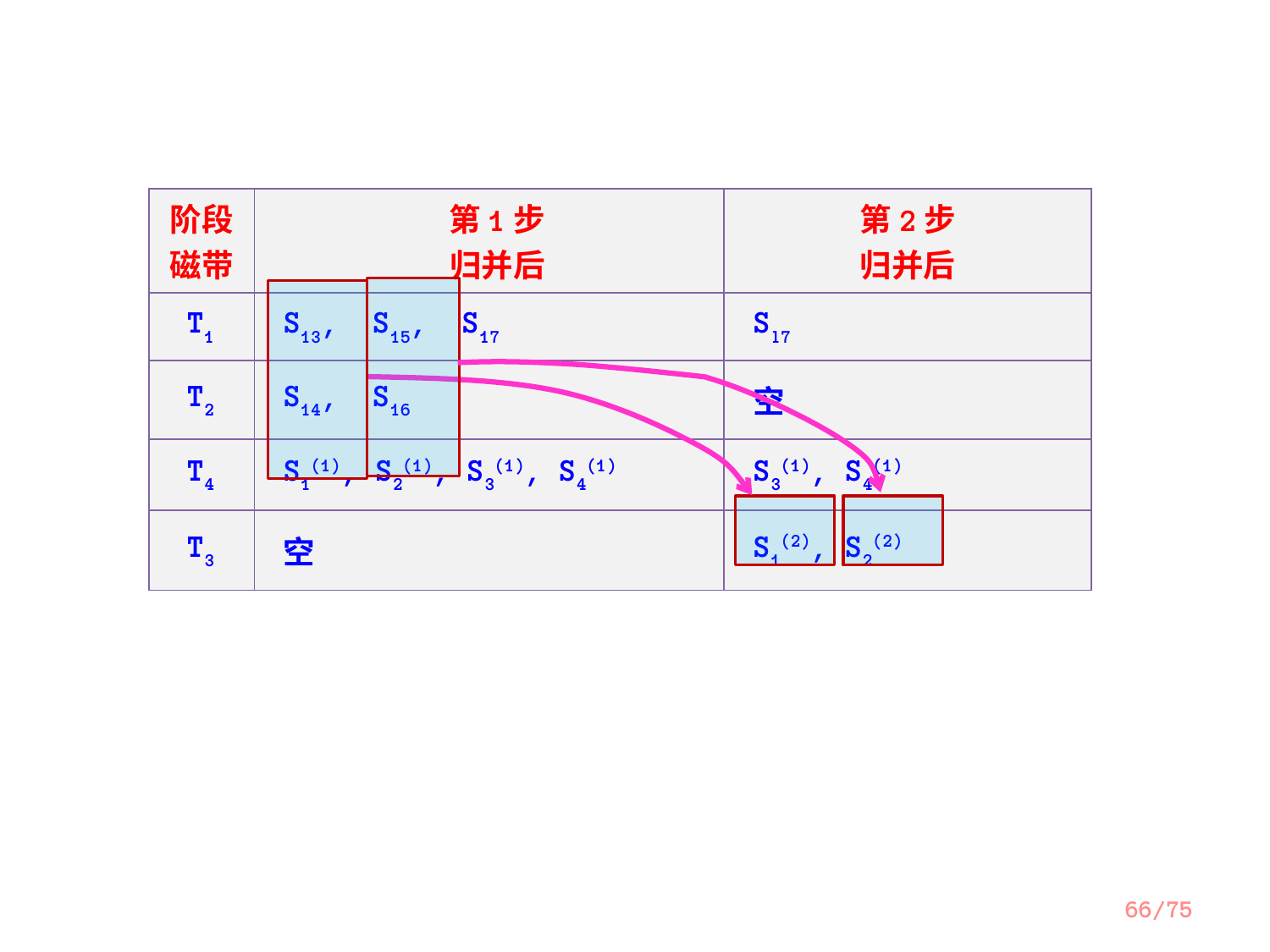

| 阶段 磁带 | 第1步 归并后 | 第2步 归并后 |
| --- | --- | --- |
| T1 | S13, S15, S17 | Sl7 |
| T2 | S14, S16 | 空 |
| T4 | S1(1), S2(1), S3(1), S4(1) | S3(1), S4(1) |
| T3 | 空 | S1(2), S2(2) |

66/75